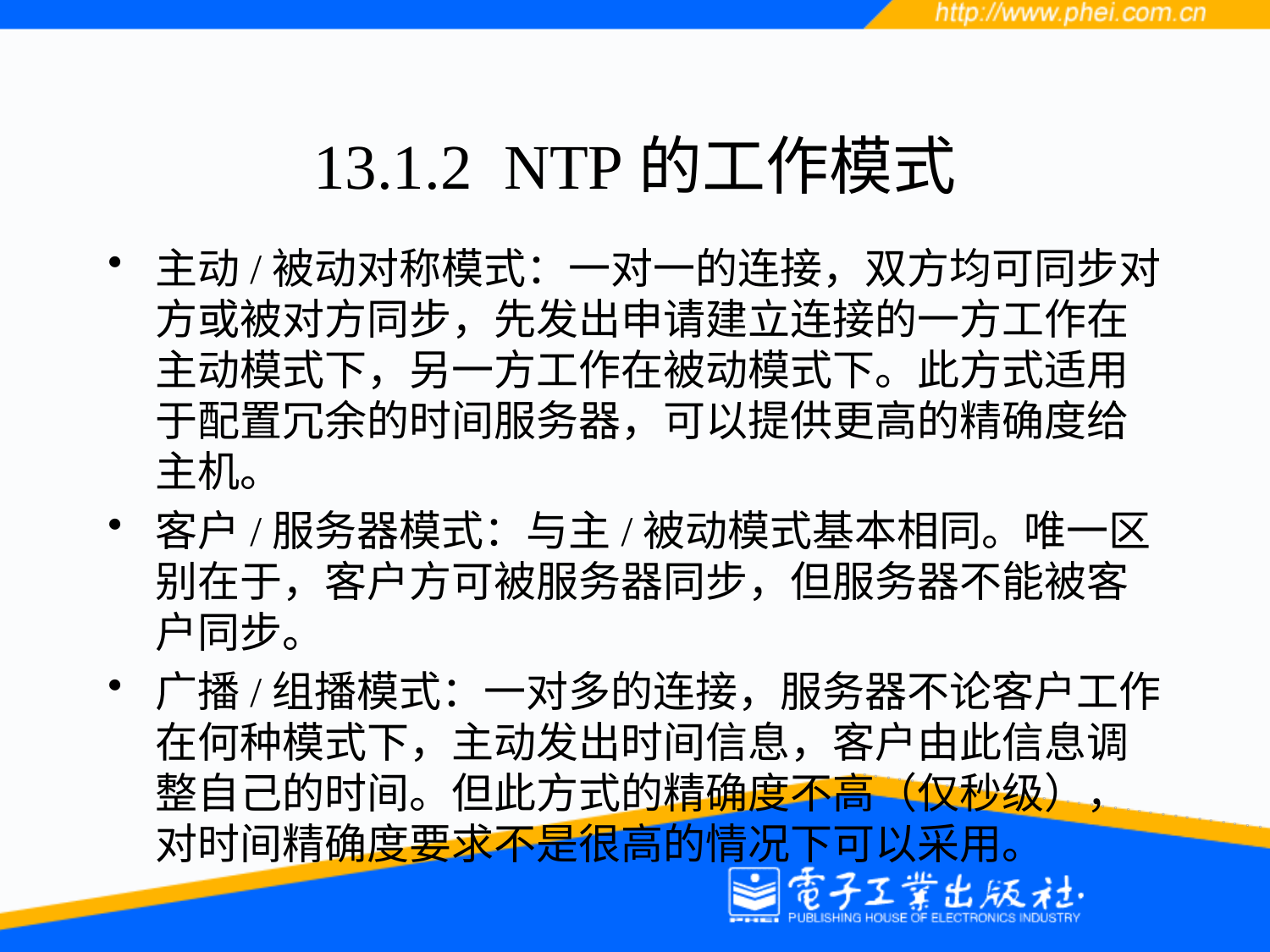

# 13.1.2  NTP的工作模式
主动/被动对称模式：一对一的连接，双方均可同步对方或被对方同步，先发出申请建立连接的一方工作在主动模式下，另一方工作在被动模式下。此方式适用于配置冗余的时间服务器，可以提供更高的精确度给主机。
客户/服务器模式：与主/被动模式基本相同。唯一区别在于，客户方可被服务器同步，但服务器不能被客户同步。
广播/组播模式：一对多的连接，服务器不论客户工作在何种模式下，主动发出时间信息，客户由此信息调整自己的时间。但此方式的精确度不高（仅秒级），对时间精确度要求不是很高的情况下可以采用。